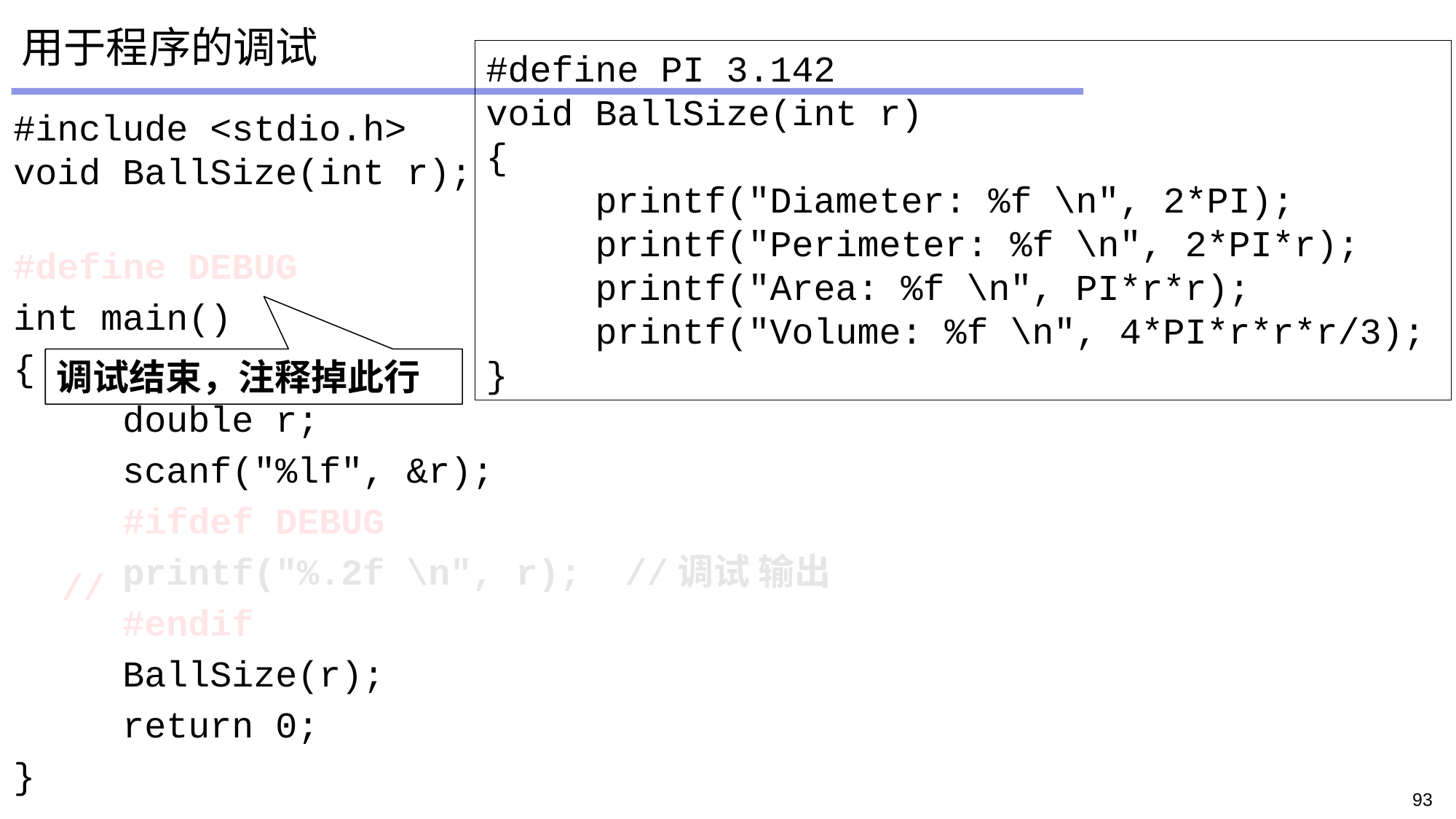

# 用于程序的调试
#define PI 3.142
void BallSize(int r)
{
	printf("Diameter: %f \n", 2*PI);
	printf("Perimeter: %f \n", 2*PI*r);
	printf("Area: %f \n", PI*r*r);
	printf("Volume: %f \n", 4*PI*r*r*r/3);
}
#include <stdio.h>
void BallSize(int r);

#define DEBUG
int main()
{
	double r;
	scanf("%lf", &r);
	#ifdef DEBUG
	printf("%.2f \n", r);  //调试 输出
	#endif
	BallSize(r);
	return 0;
}

调试结束，注释掉此行

//

93